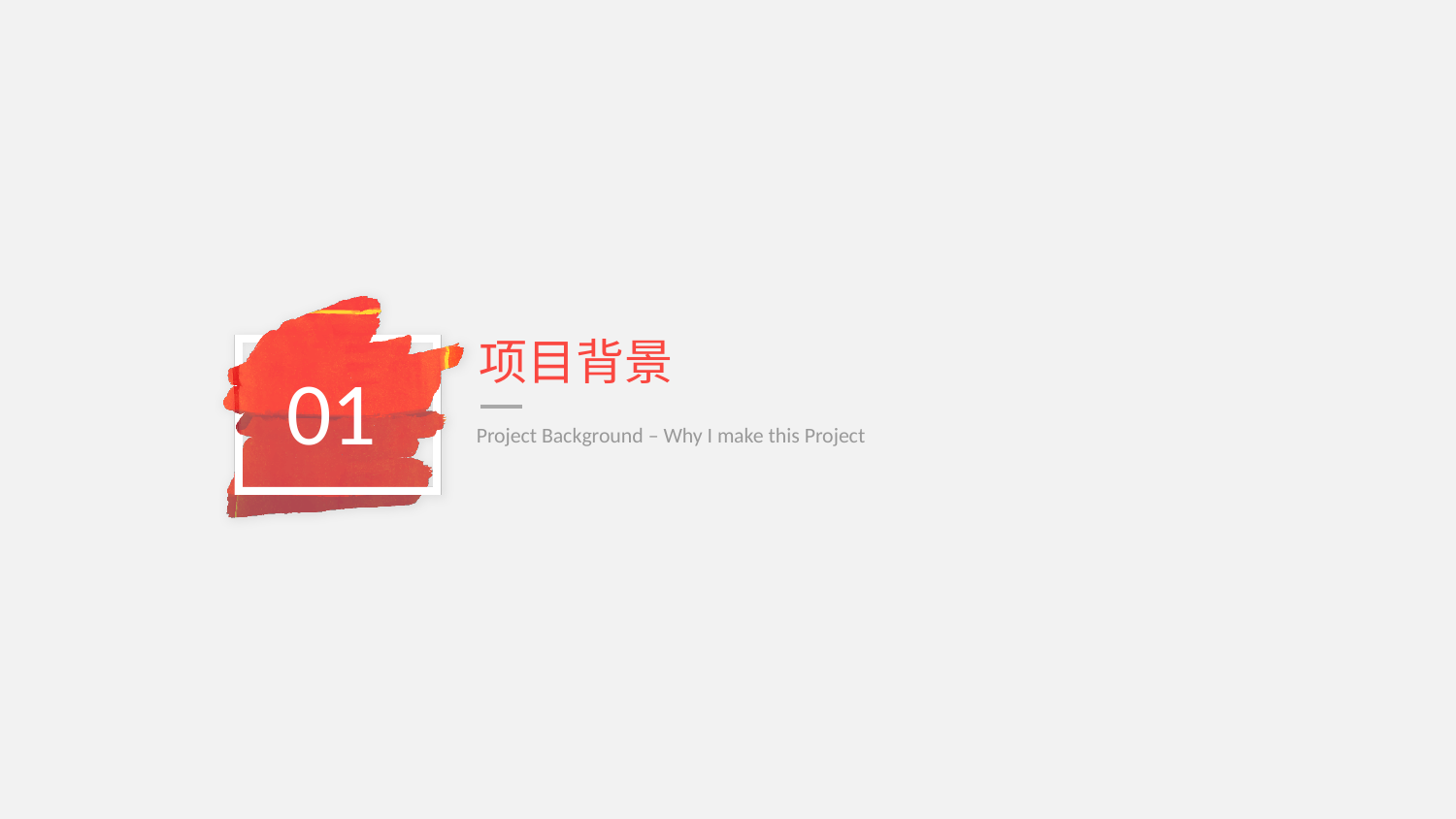

项目背景
01
Project Background – Why I make this Project